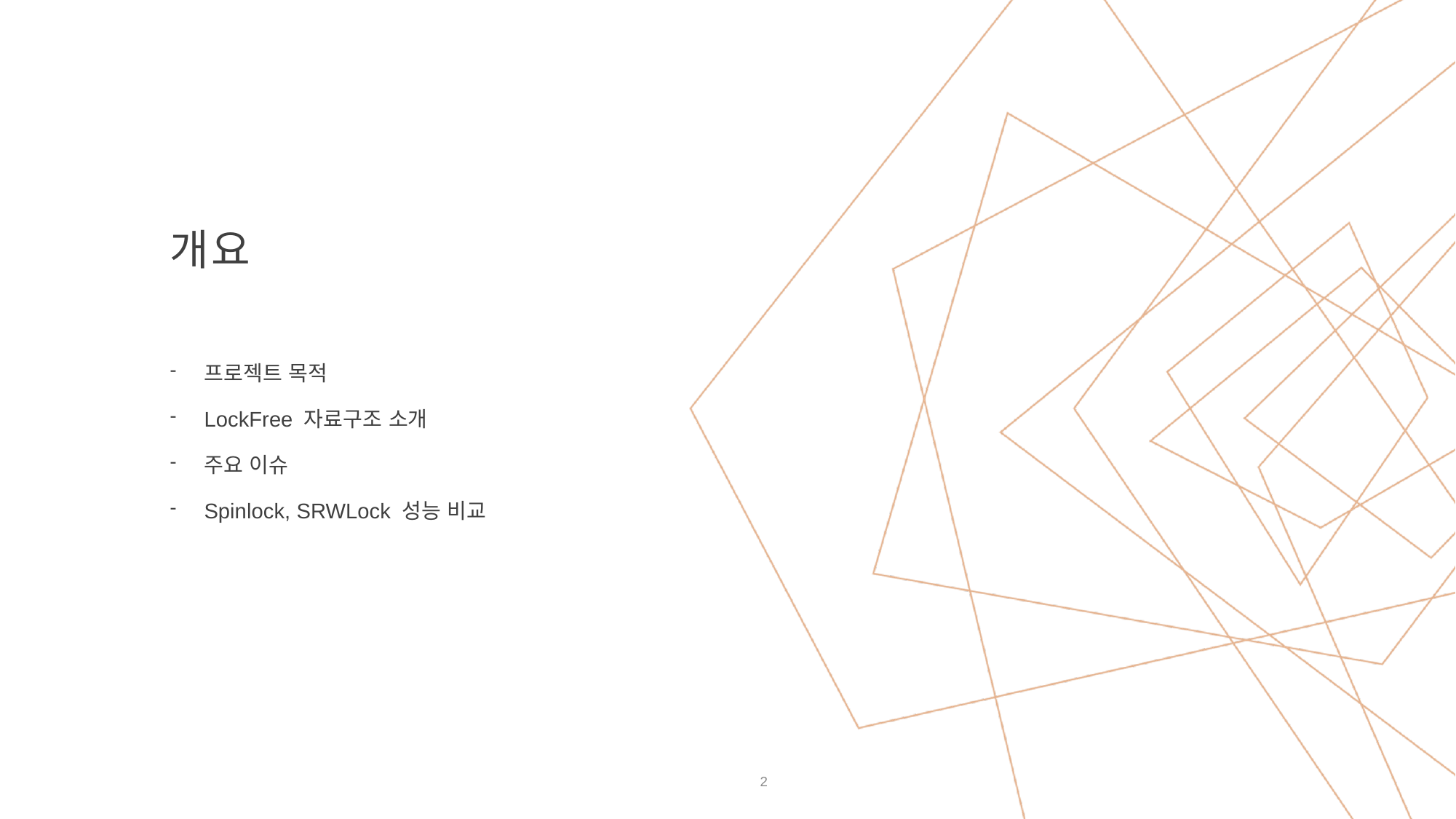

# 개요
프로젝트 목적
LockFree 자료구조 소개
주요 이슈
Spinlock, SRWLock 성능 비교
2